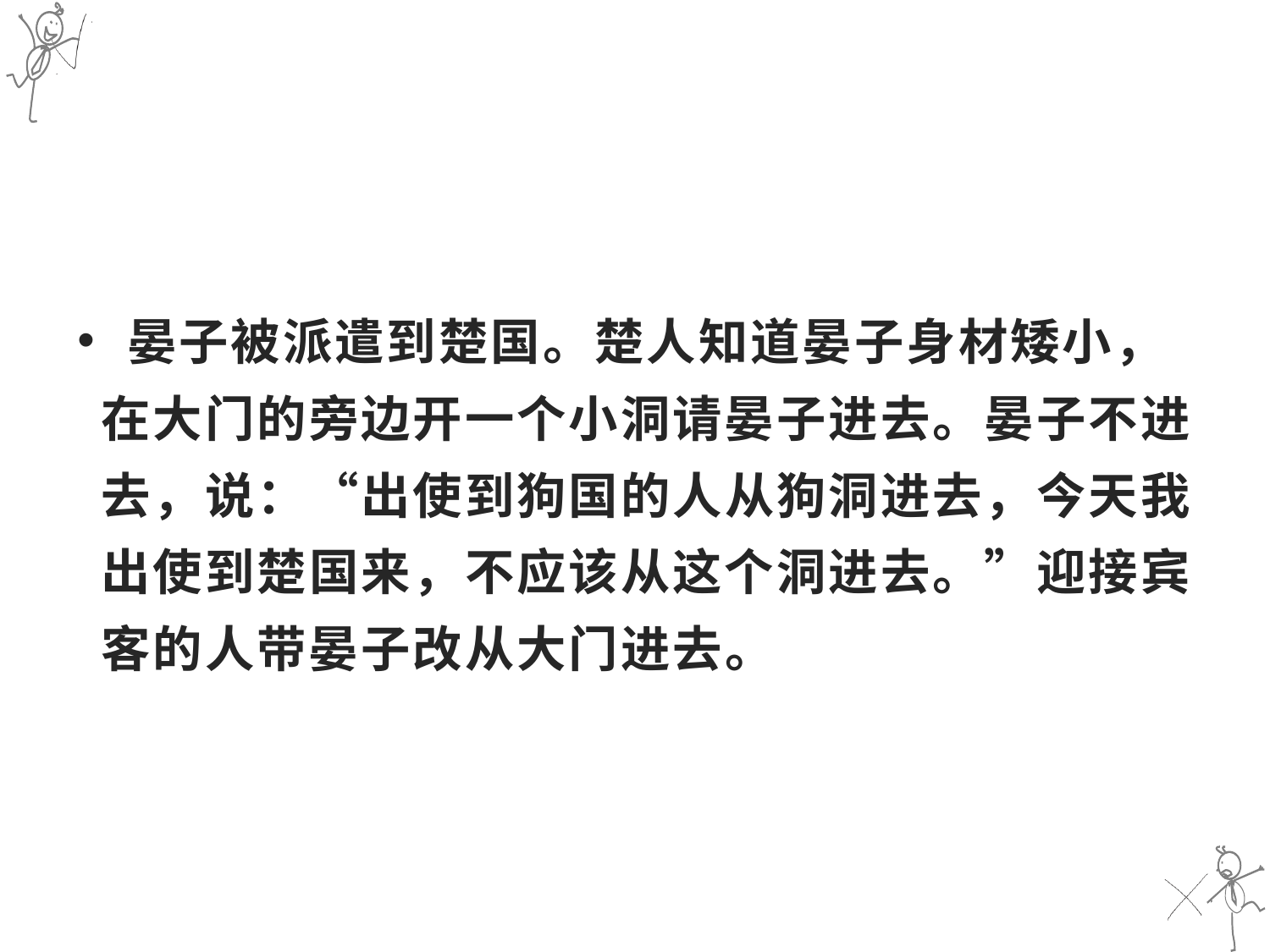

晏子被派遣到楚国。楚人知道晏子身材矮小，在大门的旁边开一个小洞请晏子进去。晏子不进去，说：“出使到狗国的人从狗洞进去，今天我出使到楚国来，不应该从这个洞进去。”迎接宾客的人带晏子改从大门进去。